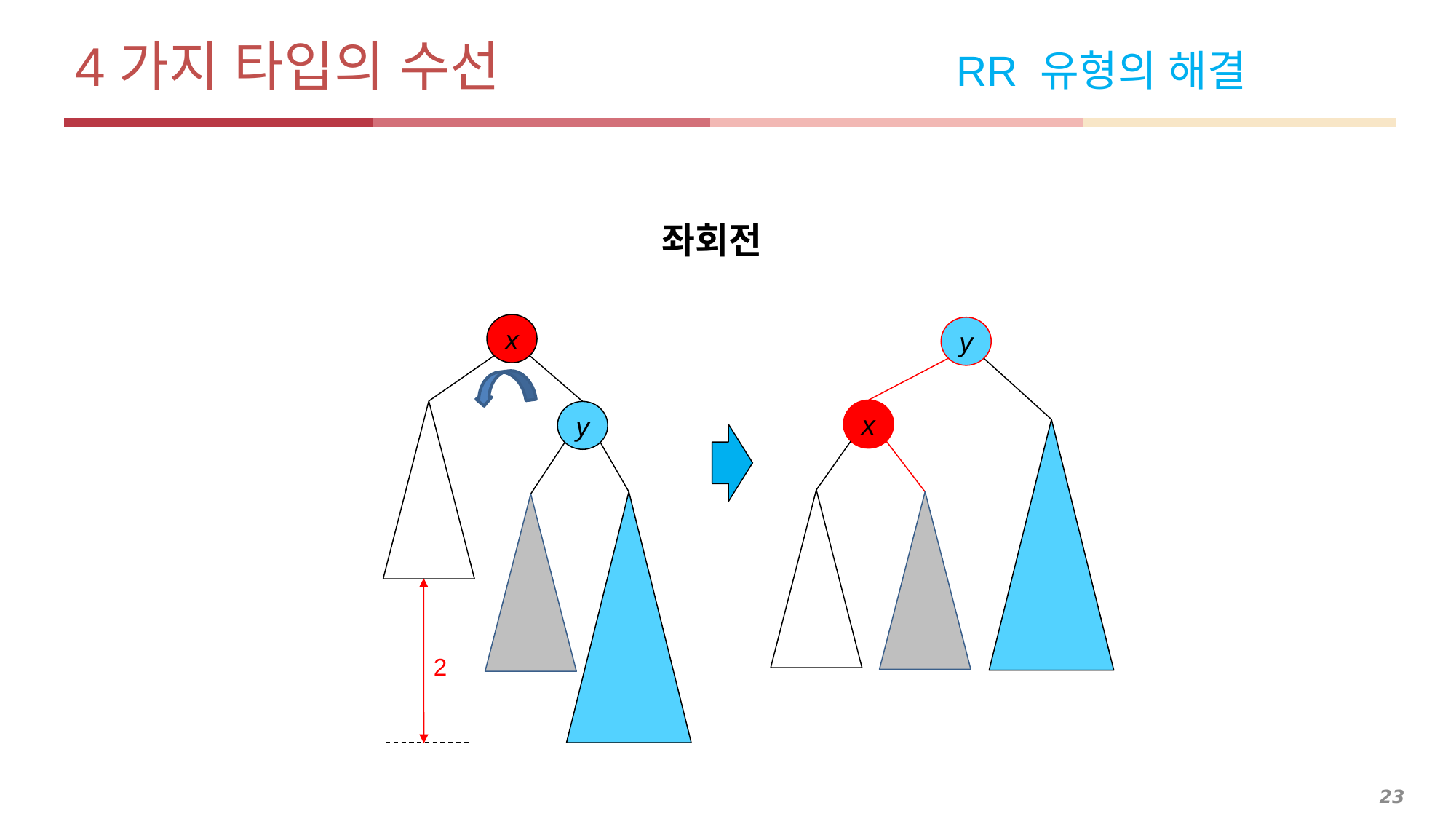

# 4가지 타입의 수선                             RR 유형의 해결
좌회전
x
y
x

y

2